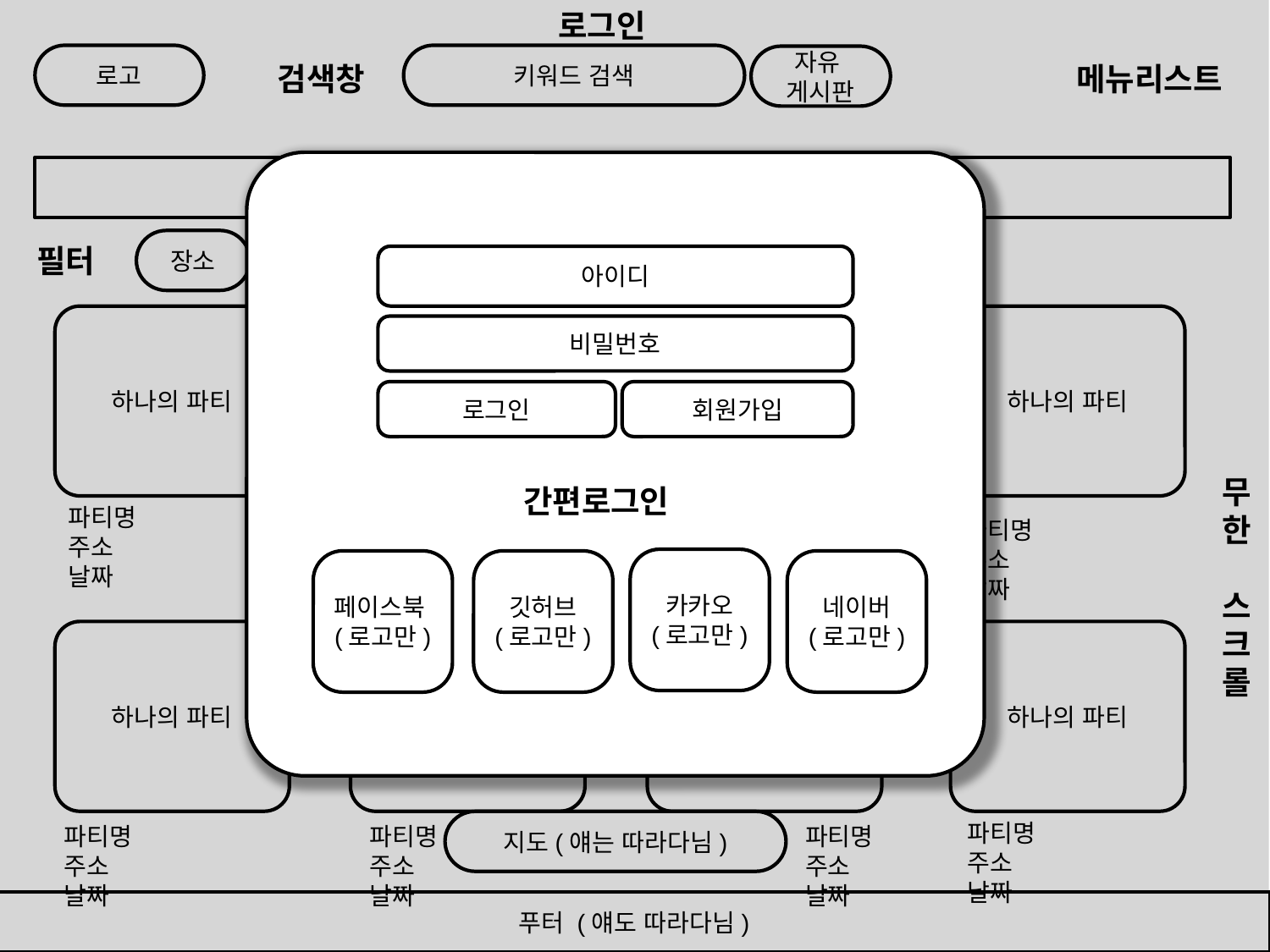

로그인

로고
키워드 검색
자유
게시판
검색창
메뉴리스트

카테고리
장소
일정
주제
필터
아이디
하나의 파티
하나의 파티
하나의 파티
하나의 파티
비밀번호
회원가입
로그인
무
한

스
크
롤
간편로그인
파티명
주소
날짜
파티명
주소
날짜
파티명
주소
날짜
파티명
주소
날짜
카카오
(로고만)
깃허브
(로고만)
페이스북(로고만)
네이버
(로고만)
하나의 파티
하나의 파티
하나의 파티
하나의 파티
지도(얘는 따라다님)
파티명
주소
날짜
파티명
주소
날짜
파티명
주소
날짜
파티명
주소
날짜
푸터 (얘도 따라다님)